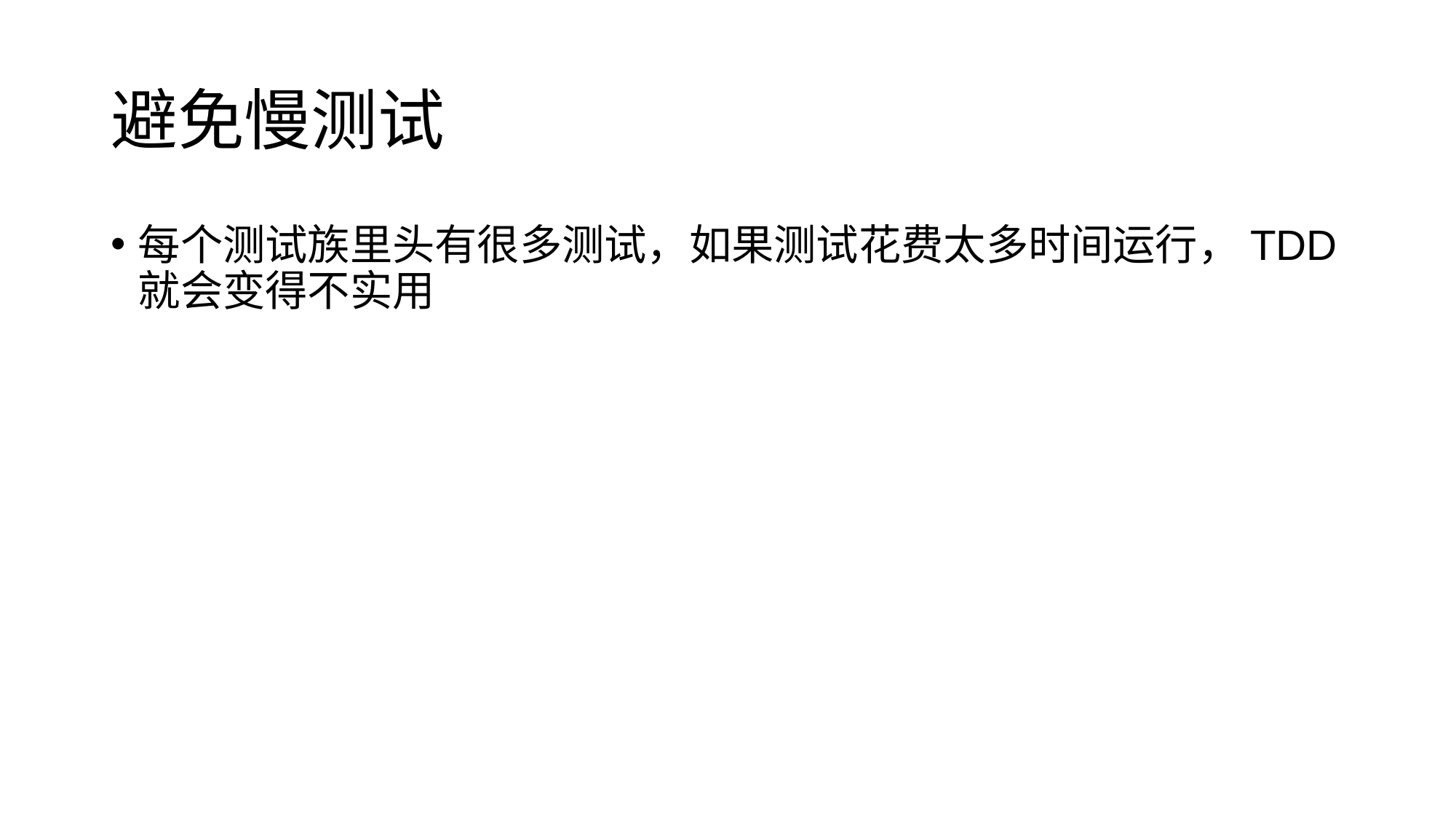

# 避免慢测试
每个测试族里头有很多测试，如果测试花费太多时间运行，TDD就会变得不实用